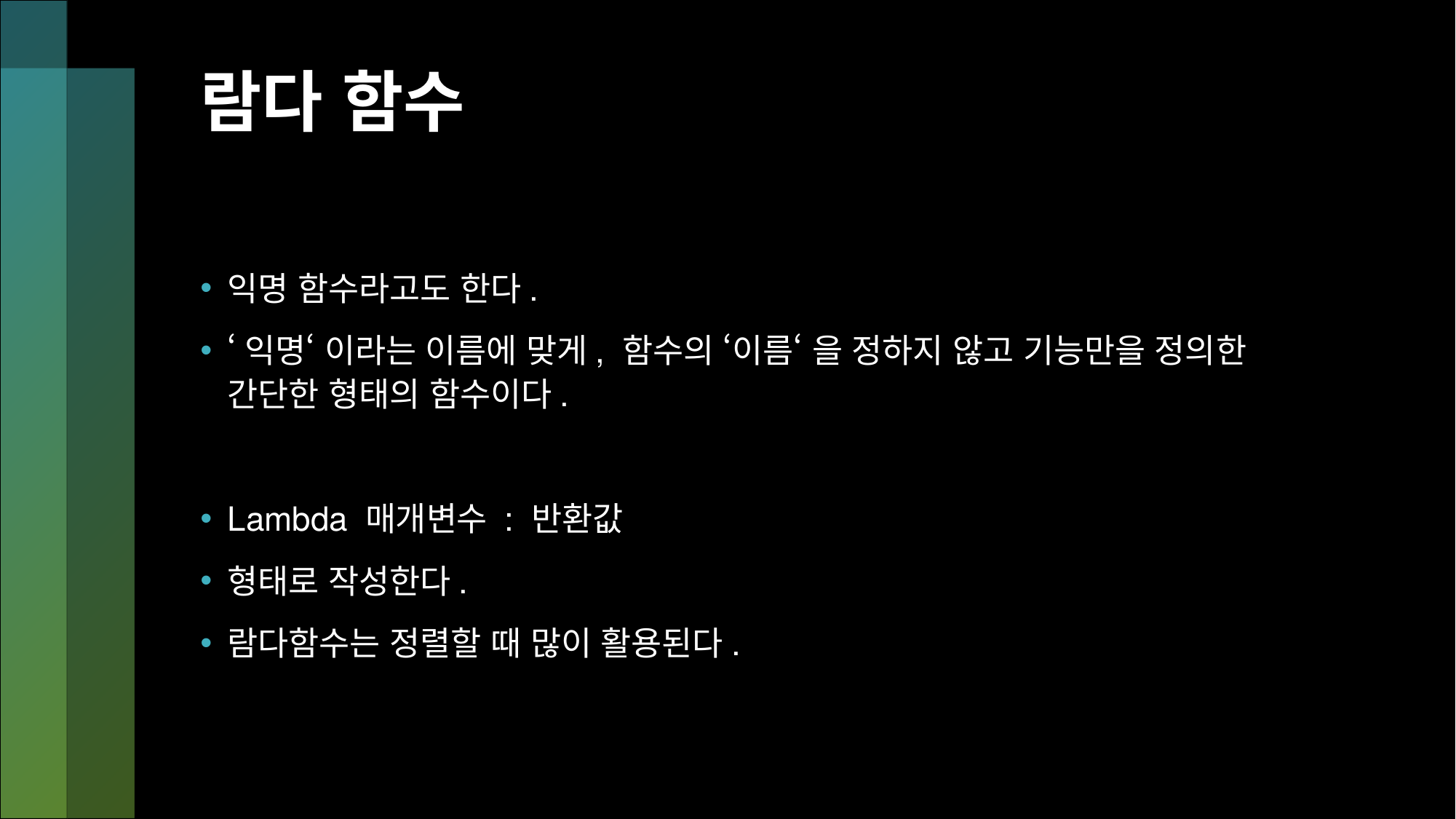

# 람다 함수
익명 함수라고도 한다.
‘익명‘ 이라는 이름에 맞게, 함수의 ‘이름‘ 을 정하지 않고 기능만을 정의한 간단한 형태의 함수이다.

Lambda 매개변수 : 반환값
형태로 작성한다.
람다함수는 정렬할 때 많이 활용된다.